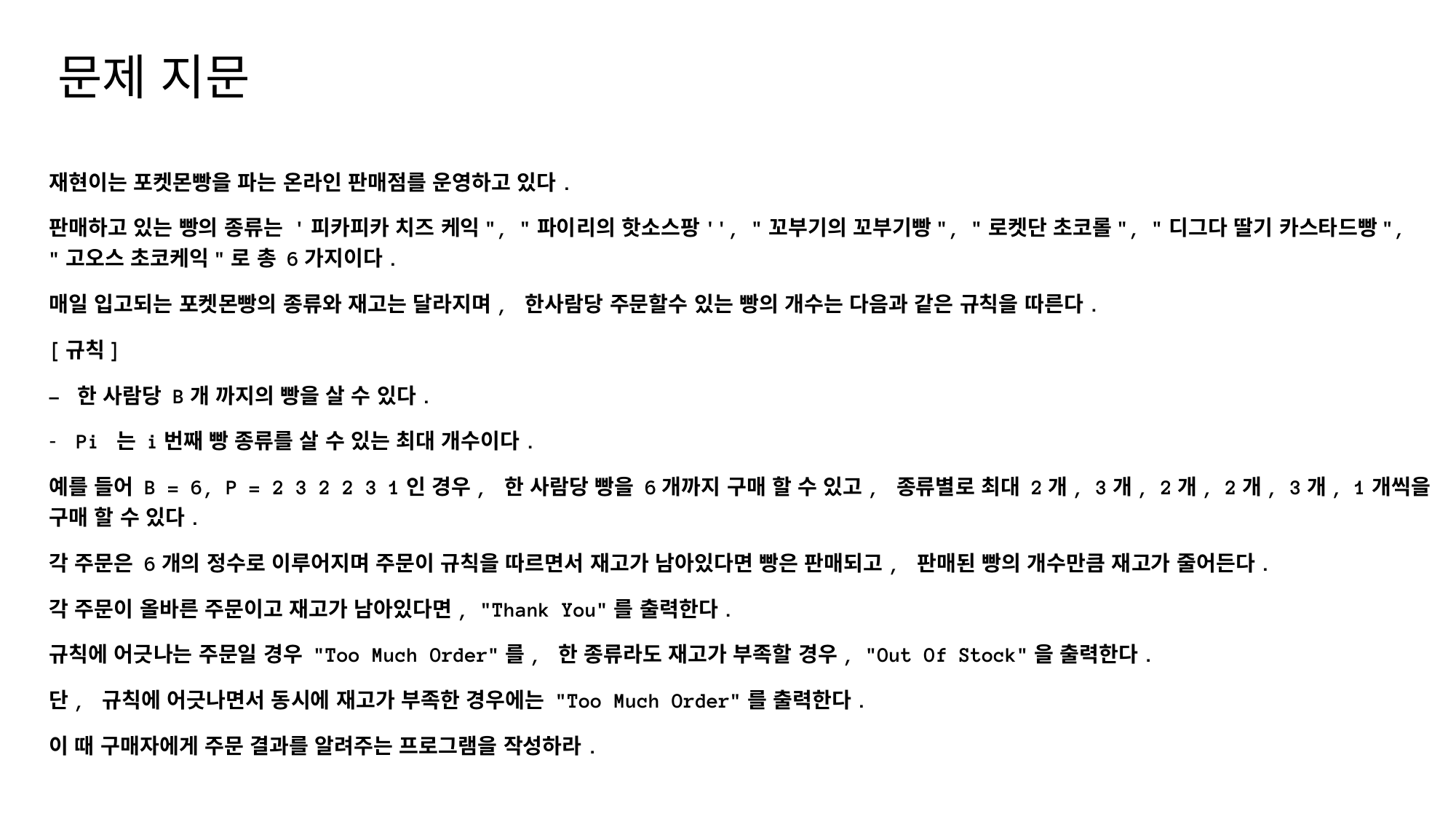

# 문제 지문
재현이는 포켓몬빵을 파는 온라인 판매점를 운영하고 있다.
판매하고 있는 빵의 종류는 '피카피카 치즈 케익", "파이리의 핫소스팡'', "꼬부기의 꼬부기빵", "로켓단 초코롤", "디그다 딸기 카스타드빵", "고오스 초코케익"로 총 6가지이다.
매일 입고되는 포켓몬빵의 종류와 재고는 달라지며, 한사람당 주문할수 있는 빵의 개수는 다음과 같은 규칙을 따른다.
[규칙]
- 한 사람당 B개 까지의 빵을 살 수 있다.
Pi 는 i번째 빵 종류를 살 수 있는 최대 개수이다.
예를 들어 B = 6, P = 2 3 2 2 3 1인 경우, 한 사람당 빵을 6개까지 구매 할 수 있고, 종류별로 최대 2개, 3개, 2개, 2개, 3개, 1개씩을 구매 할 수 있다.
각 주문은 6개의 정수로 이루어지며 주문이 규칙을 따르면서 재고가 남아있다면 빵은 판매되고, 판매된 빵의 개수만큼 재고가 줄어든다.
각 주문이 올바른 주문이고 재고가 남아있다면, "Thank You"를 출력한다.
규칙에 어긋나는 주문일 경우 "Too Much Order"를, 한 종류라도 재고가 부족할 경우, "Out Of Stock"을 출력한다.
단, 규칙에 어긋나면서 동시에 재고가 부족한 경우에는 "Too Much Order"를 출력한다.
이 때 구매자에게 주문 결과를 알려주는 프로그램을 작성하라.